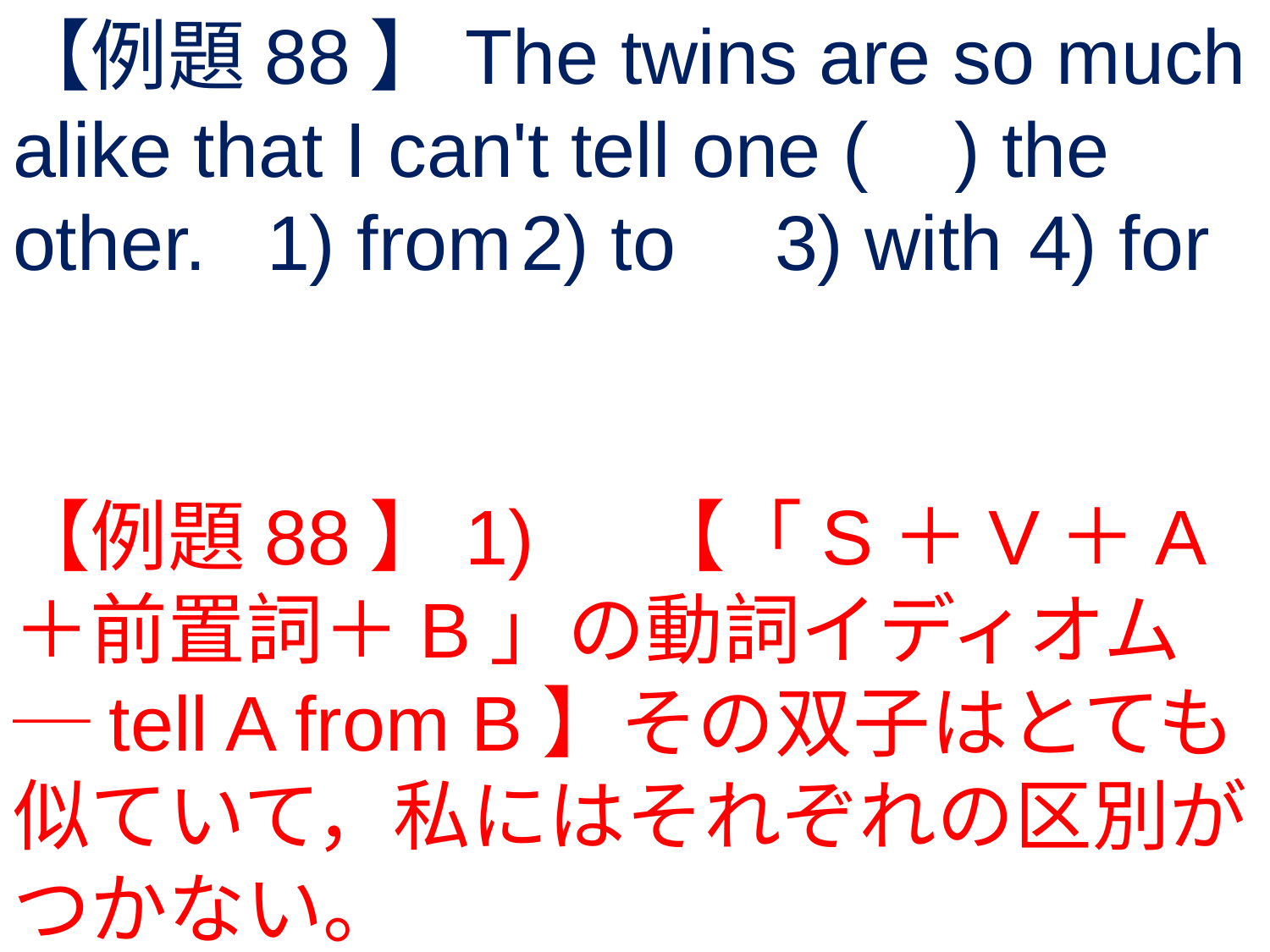

# 【例題88】The twins are so much alike that I can't tell one (    ) the other.	1) from	2) to	3) with	4) for
【例題88】1) 	【「S＋V＋A＋前置詞＋B」の動詞イディオム─tell A from B】その双子はとても似ていて，私にはそれぞれの区別がつかない。